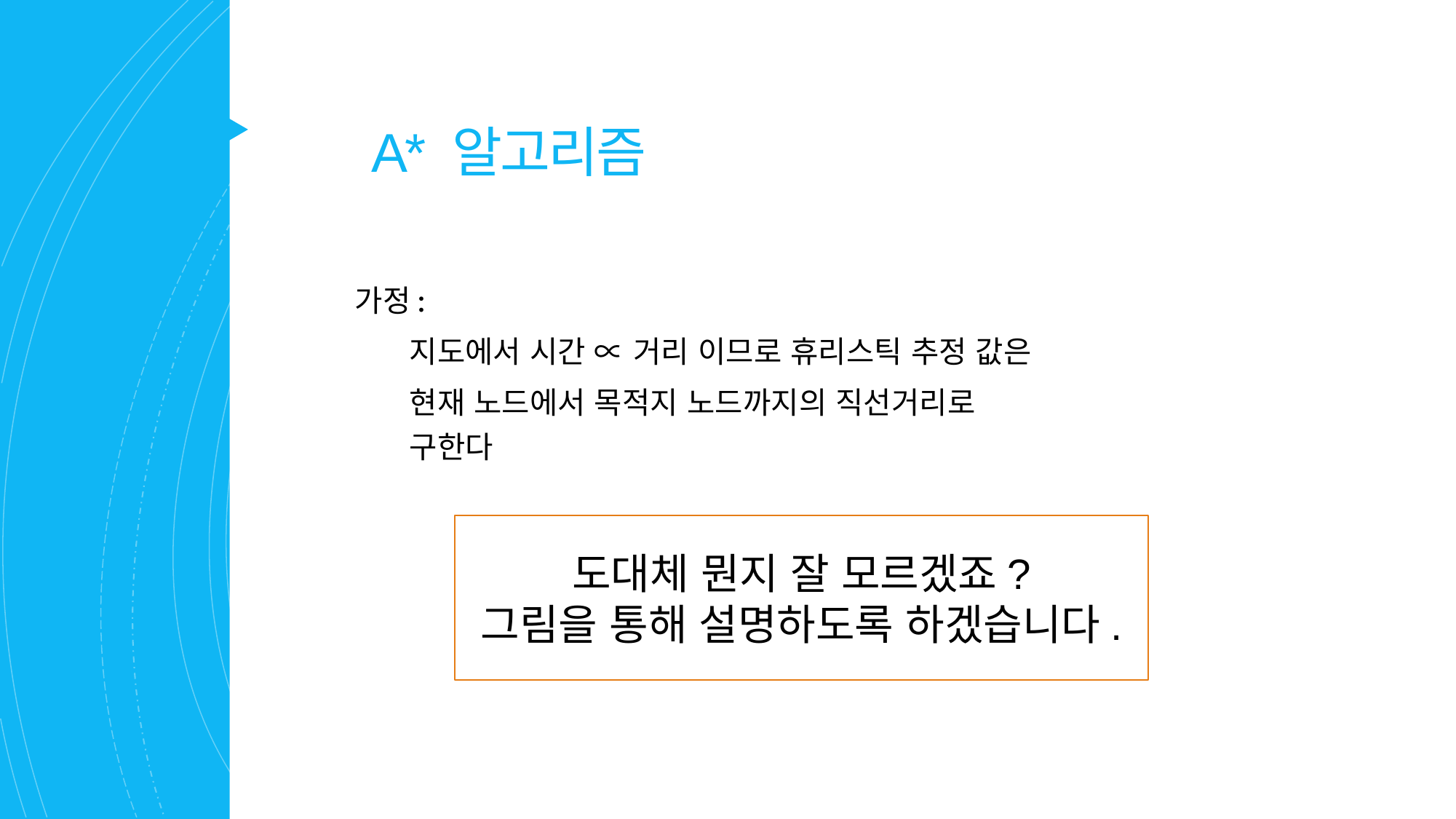

# A* 알고리즘

가정:
지도에서 시간 ∝ 거리 이므로 휴리스틱 추정 값은
현재 노드에서 목적지 노드까지의 직선거리로 구한다

도대체 뭔지 잘 모르겠죠?
그림을 통해 설명하도록 하겠습니다.